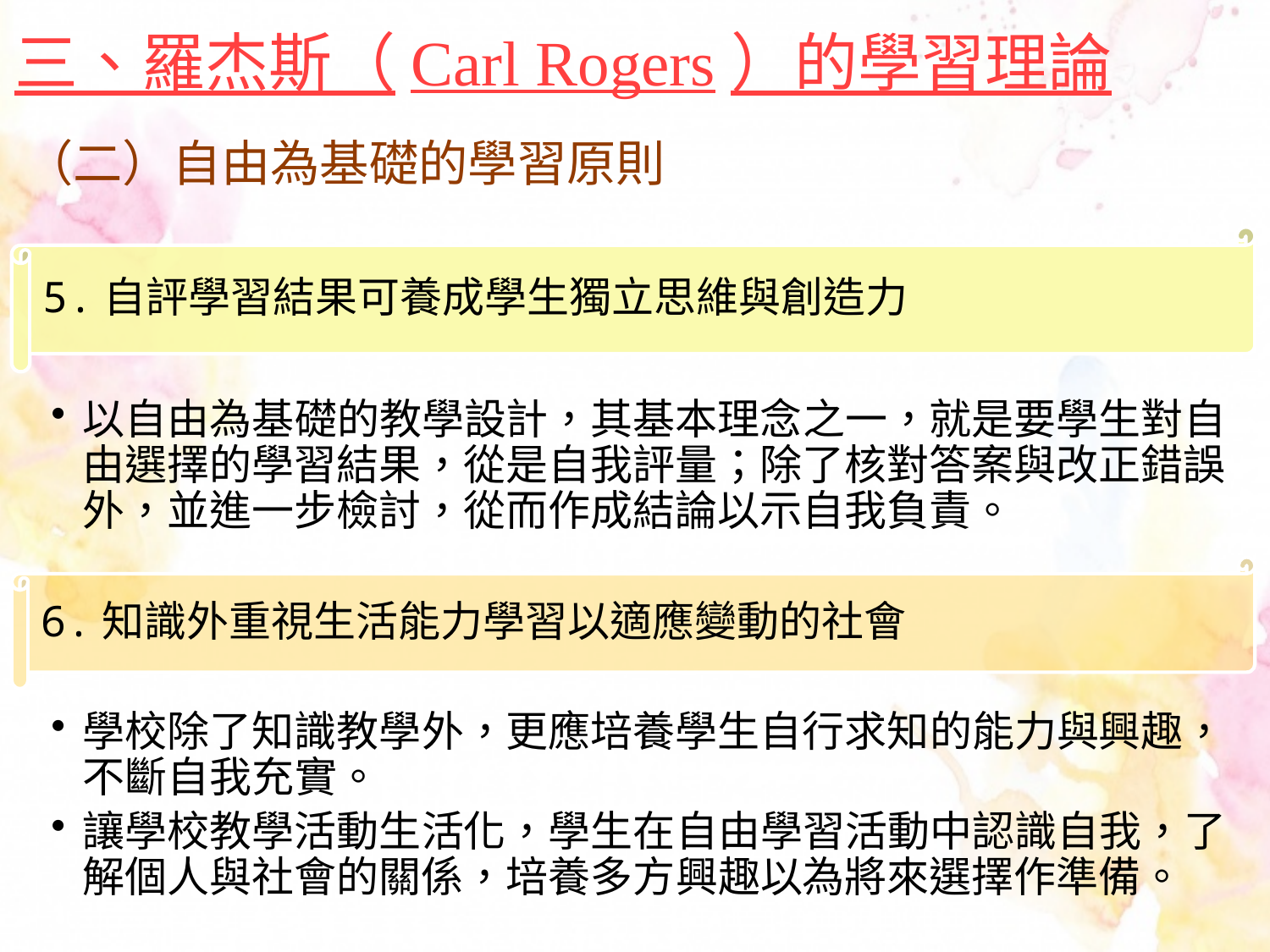

三、羅杰斯（Carl Rogers）的學習理論
（二）自由為基礎的學習原則
5.自評學習結果可養成學生獨立思維與創造力
以自由為基礎的教學設計，其基本理念之一，就是要學生對自由選擇的學習結果，從是自我評量；除了核對答案與改正錯誤外，並進一步檢討，從而作成結論以示自我負責。
6.知識外重視生活能力學習以適應變動的社會
學校除了知識教學外，更應培養學生自行求知的能力與興趣，不斷自我充實。
讓學校教學活動生活化，學生在自由學習活動中認識自我，了解個人與社會的關係，培養多方興趣以為將來選擇作準備。